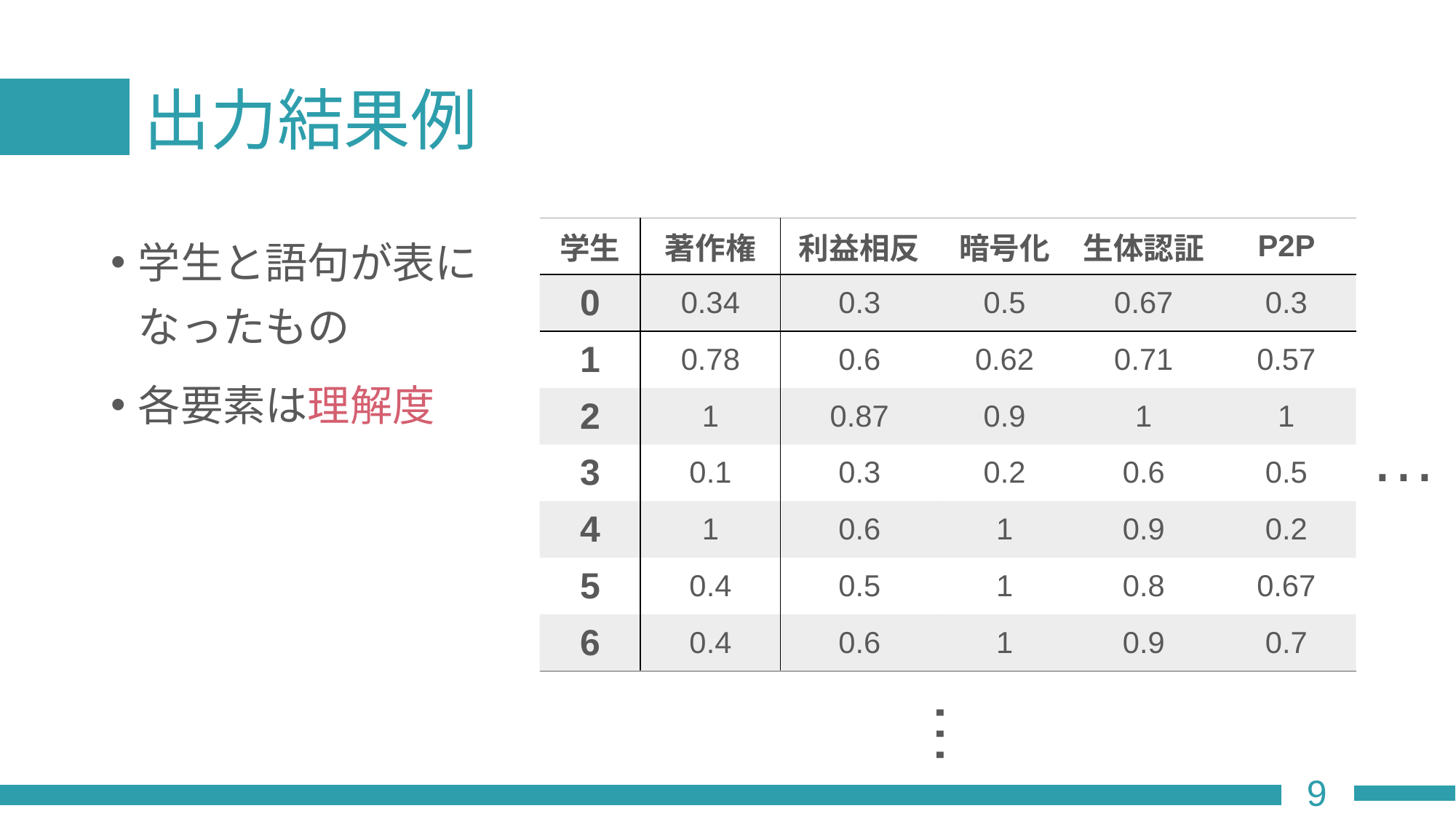

# 出力結果例

学生と語句が表になったもの
各要素は理解度
| 学生 | 著作権 | 利益相反 | 暗号化 | 生体認証 | P2P |
| --- | --- | --- | --- | --- | --- |
| 0 | 0.34 | 0.3 | 0.5 | 0.67 | 0.3 |
| 1 | 0.78 | 0.6 | 0.62 | 0.71 | 0.57 |
| 2 | 1 | 0.87 | 0.9 | 1 | 1 |
| 3 | 0.1 | 0.3 | 0.2 | 0.6 | 0.5 |
| 4 | 1 | 0.6 | 1 | 0.9 | 0.2 |
| 5 | 0.4 | 0.5 | 1 | 0.8 | 0.67 |
| 6 | 0.4 | 0.6 | 1 | 0.9 | 0.7 |
…
…
9